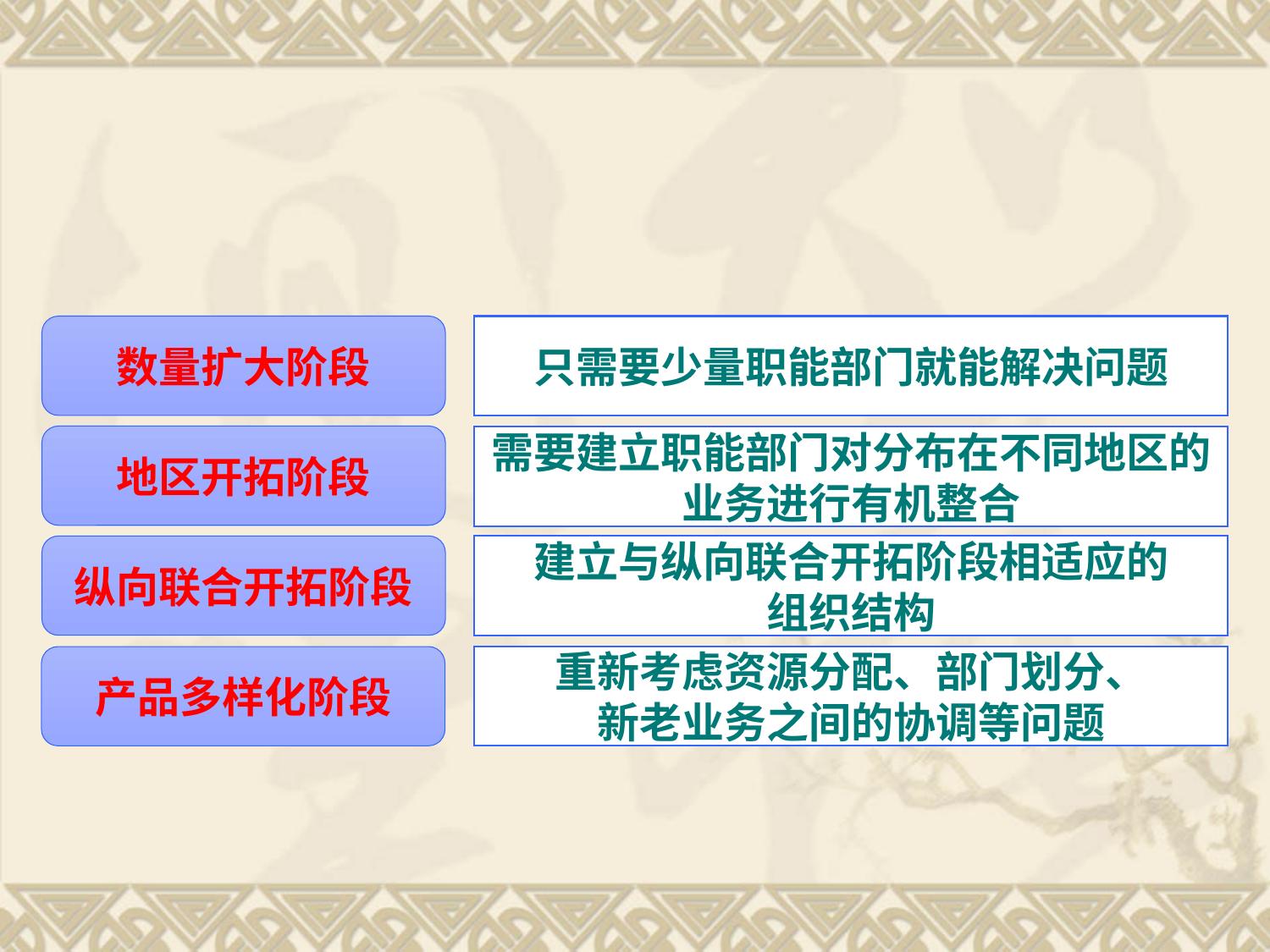

数量扩大阶段
只需要少量职能部门就能解决问题
地区开拓阶段
需要建立职能部门对分布在不同地区的业务进行有机整合
纵向联合开拓阶段
建立与纵向联合开拓阶段相适应的
组织结构
产品多样化阶段
重新考虑资源分配、部门划分、
新老业务之间的协调等问题